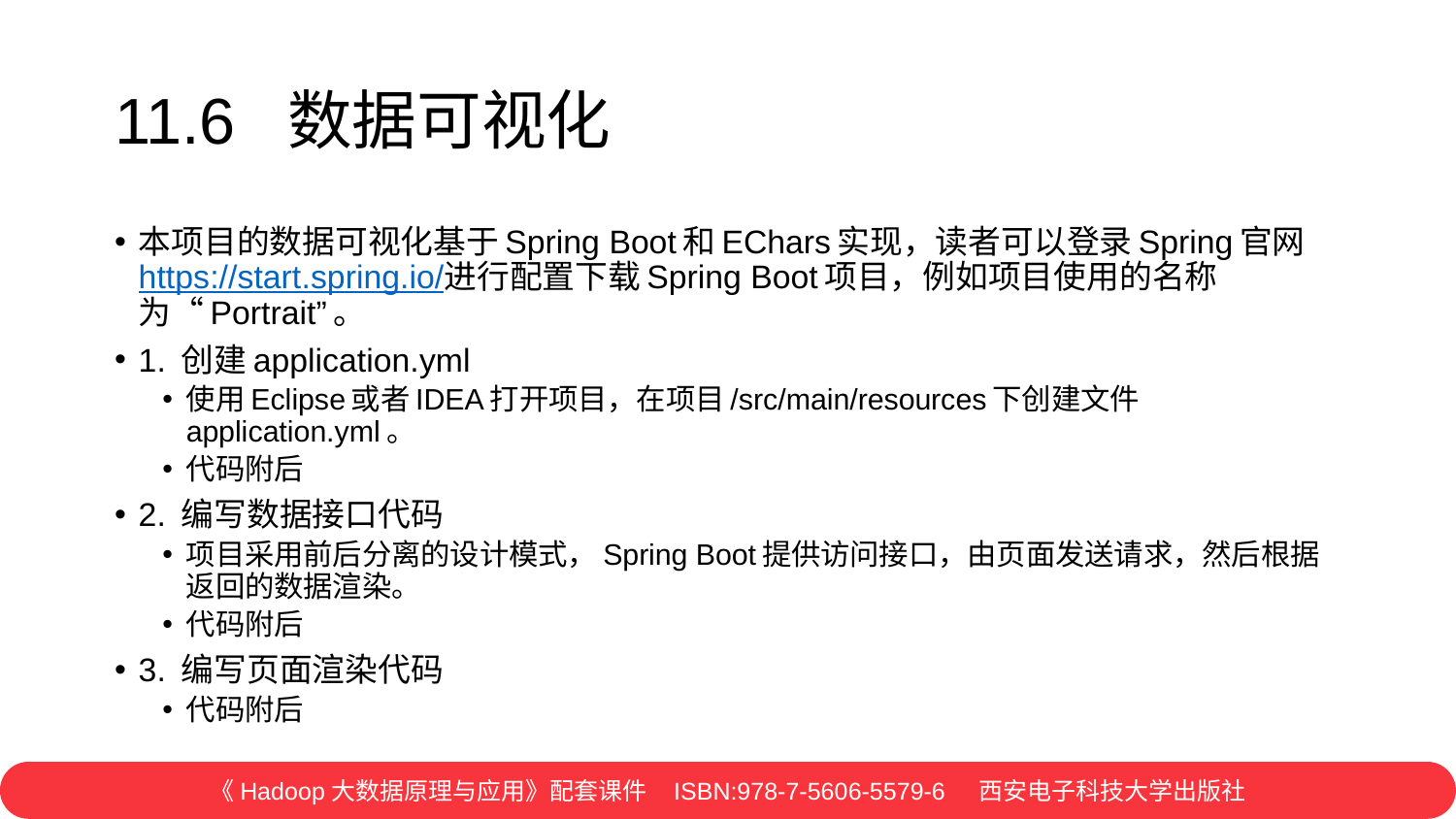

# 11.6  数据可视化
本项目的数据可视化基于Spring Boot和EChars实现，读者可以登录Spring官网https://start.spring.io/进行配置下载Spring Boot项目，例如项目使用的名称为“Portrait”。
1. 创建application.yml
使用Eclipse或者IDEA打开项目，在项目/src/main/resources下创建文件application.yml。
代码附后
2. 编写数据接口代码
项目采用前后分离的设计模式，Spring Boot提供访问接口，由页面发送请求，然后根据返回的数据渲染。
代码附后
3. 编写页面渲染代码
代码附后